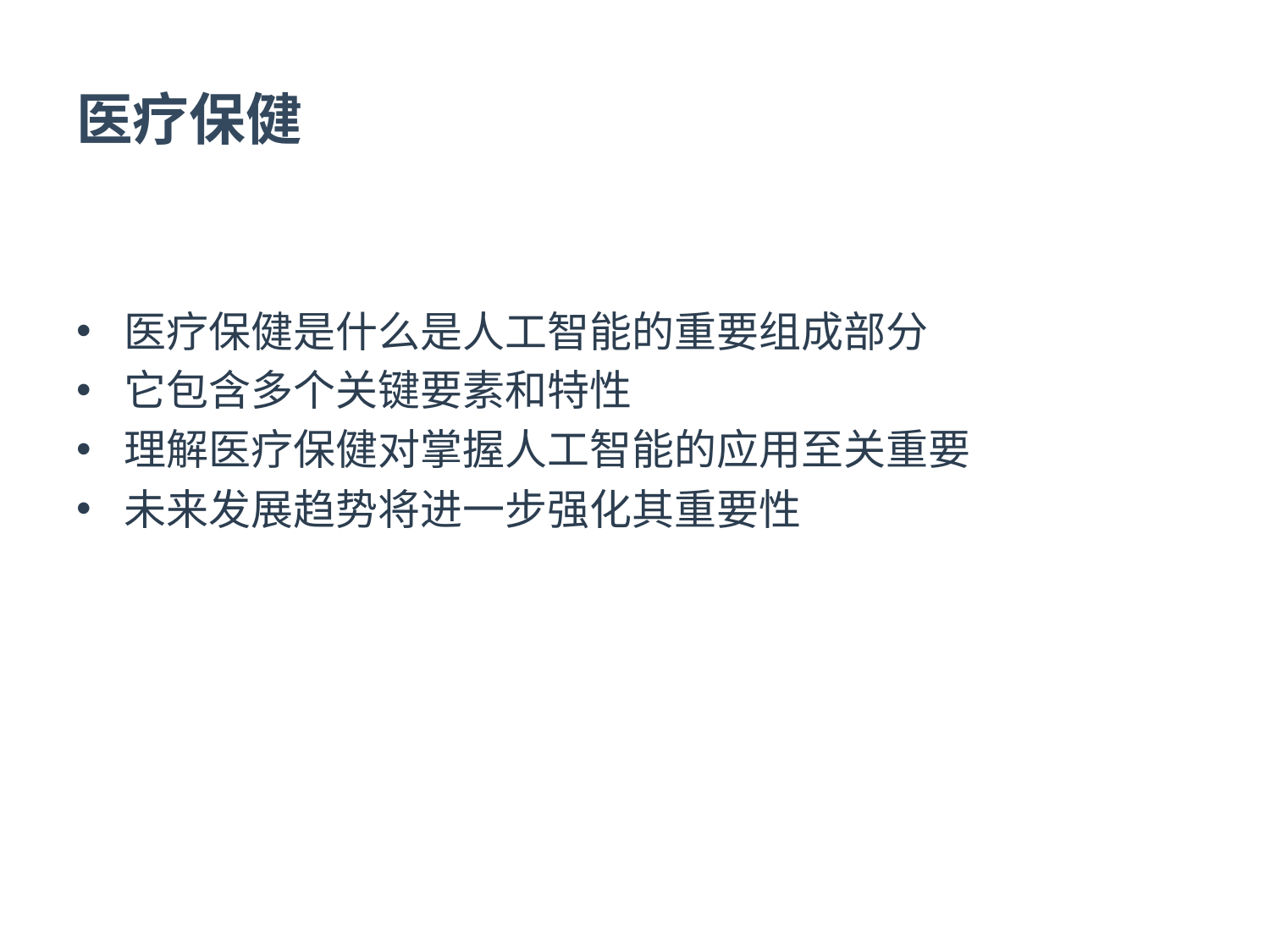

# 医疗保健

医疗保健是什么是人工智能的重要组成部分
它包含多个关键要素和特性
理解医疗保健对掌握人工智能的应用至关重要
未来发展趋势将进一步强化其重要性